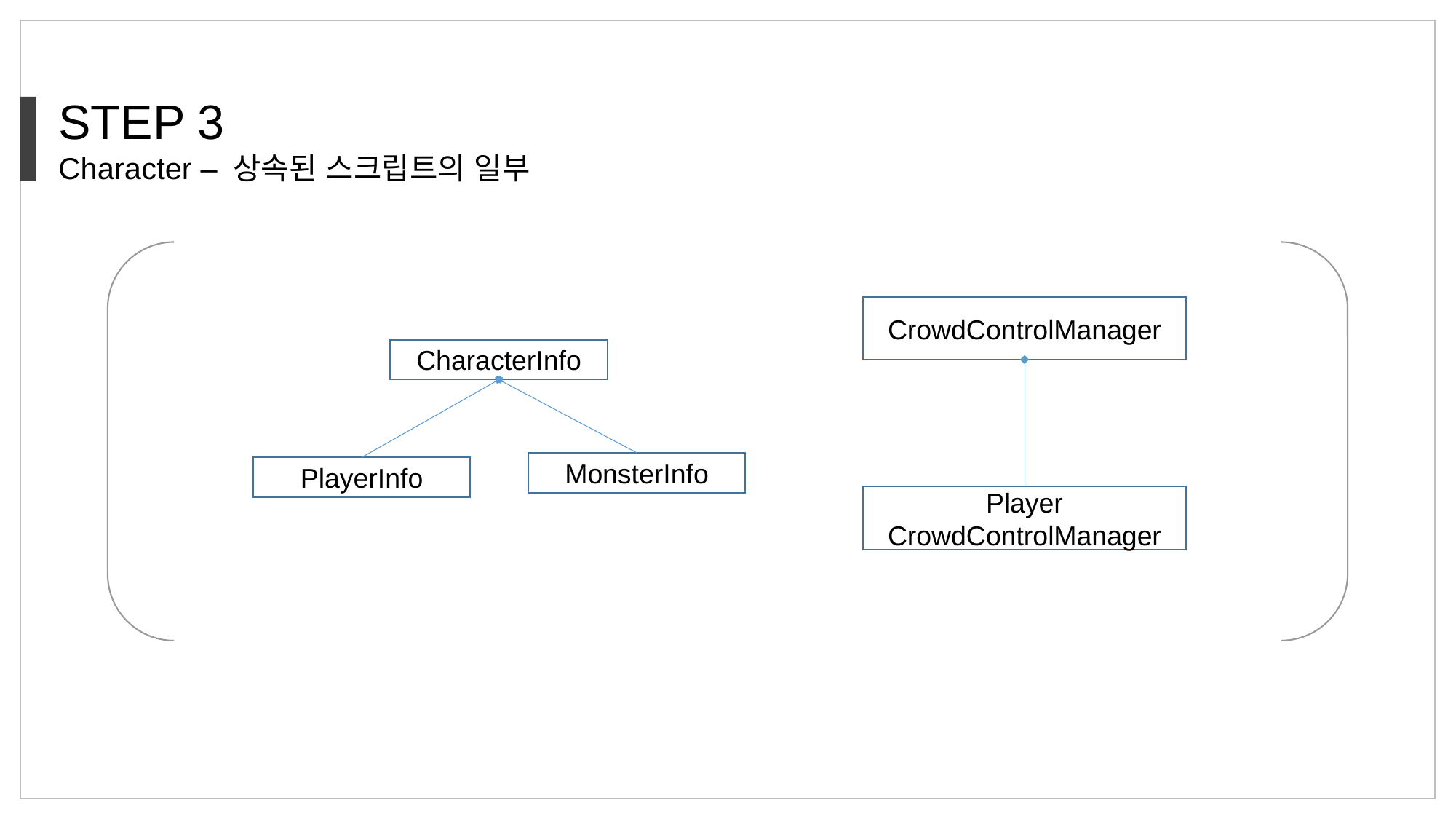

STEP 3
Character – 상속된 스크립트의 일부

CrowdControlManager
CharacterInfo
MonsterInfo
PlayerInfo
Player
CrowdControlManager